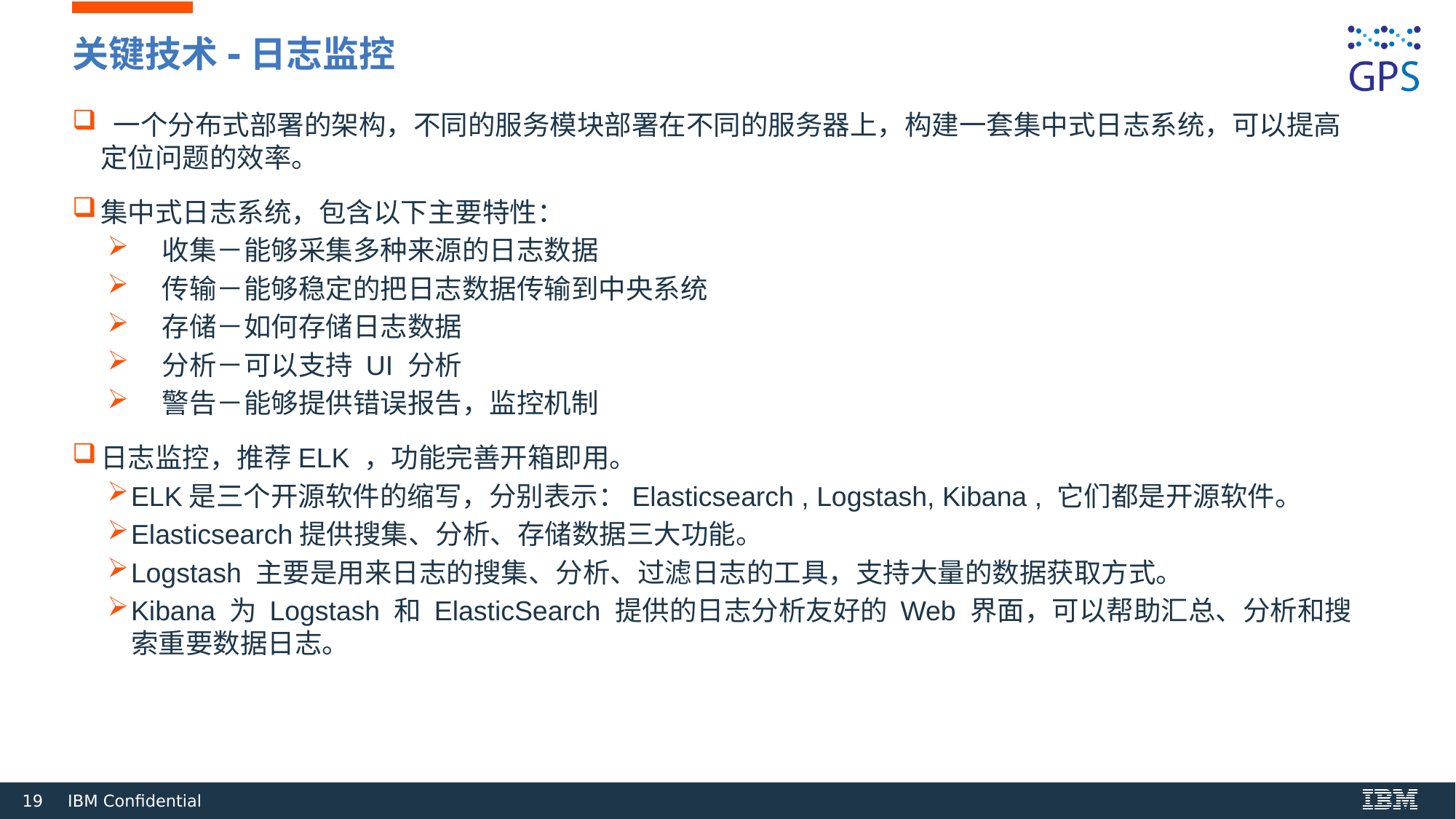

# 关键技术-日志监控
 一个分布式部署的架构，不同的服务模块部署在不同的服务器上，构建一套集中式日志系统，可以提高定位问题的效率。
集中式日志系统，包含以下主要特性：
    收集－能够采集多种来源的日志数据
    传输－能够稳定的把日志数据传输到中央系统
    存储－如何存储日志数据
    分析－可以支持 UI 分析
    警告－能够提供错误报告，监控机制
日志监控，推荐ELK ，功能完善开箱即用。
ELK是三个开源软件的缩写，分别表示：Elasticsearch , Logstash, Kibana , 它们都是开源软件。
Elasticsearch提供搜集、分析、存储数据三大功能。
Logstash 主要是用来日志的搜集、分析、过滤日志的工具，支持大量的数据获取方式。
Kibana 为 Logstash 和 ElasticSearch 提供的日志分析友好的 Web 界面，可以帮助汇总、分析和搜索重要数据日志。